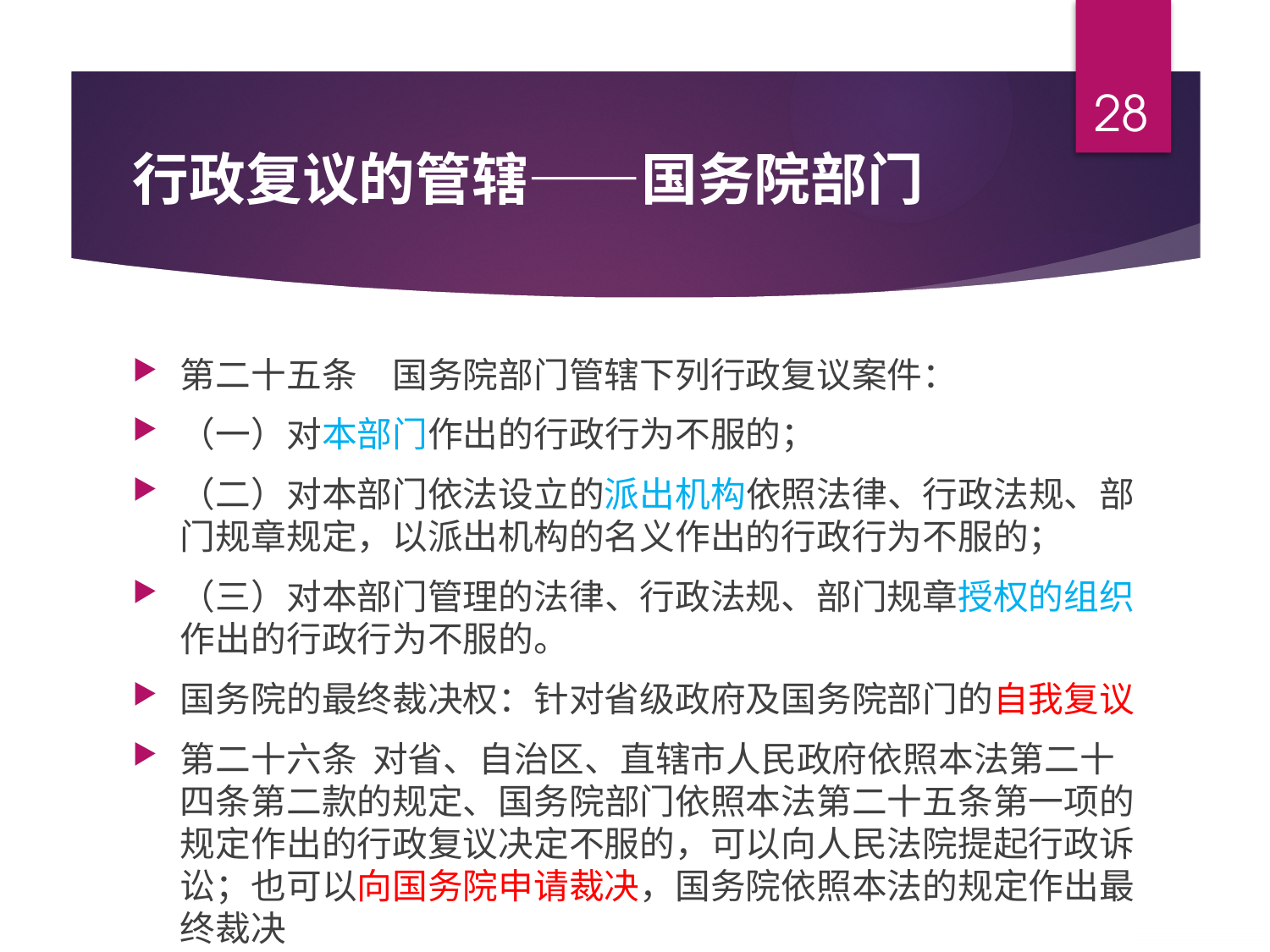

28
# 行政复议的管辖——国务院部门
第二十五条　国务院部门管辖下列行政复议案件：
（一）对本部门作出的行政行为不服的；
（二）对本部门依法设立的派出机构依照法律、行政法规、部门规章规定，以派出机构的名义作出的行政行为不服的；
（三）对本部门管理的法律、行政法规、部门规章授权的组织作出的行政行为不服的。
国务院的最终裁决权：针对省级政府及国务院部门的自我复议
第二十六条  对省、自治区、直辖市人民政府依照本法第二十四条第二款的规定、国务院部门依照本法第二十五条第一项的规定作出的行政复议决定不服的，可以向人民法院提起行政诉讼；也可以向国务院申请裁决，国务院依照本法的规定作出最终裁决